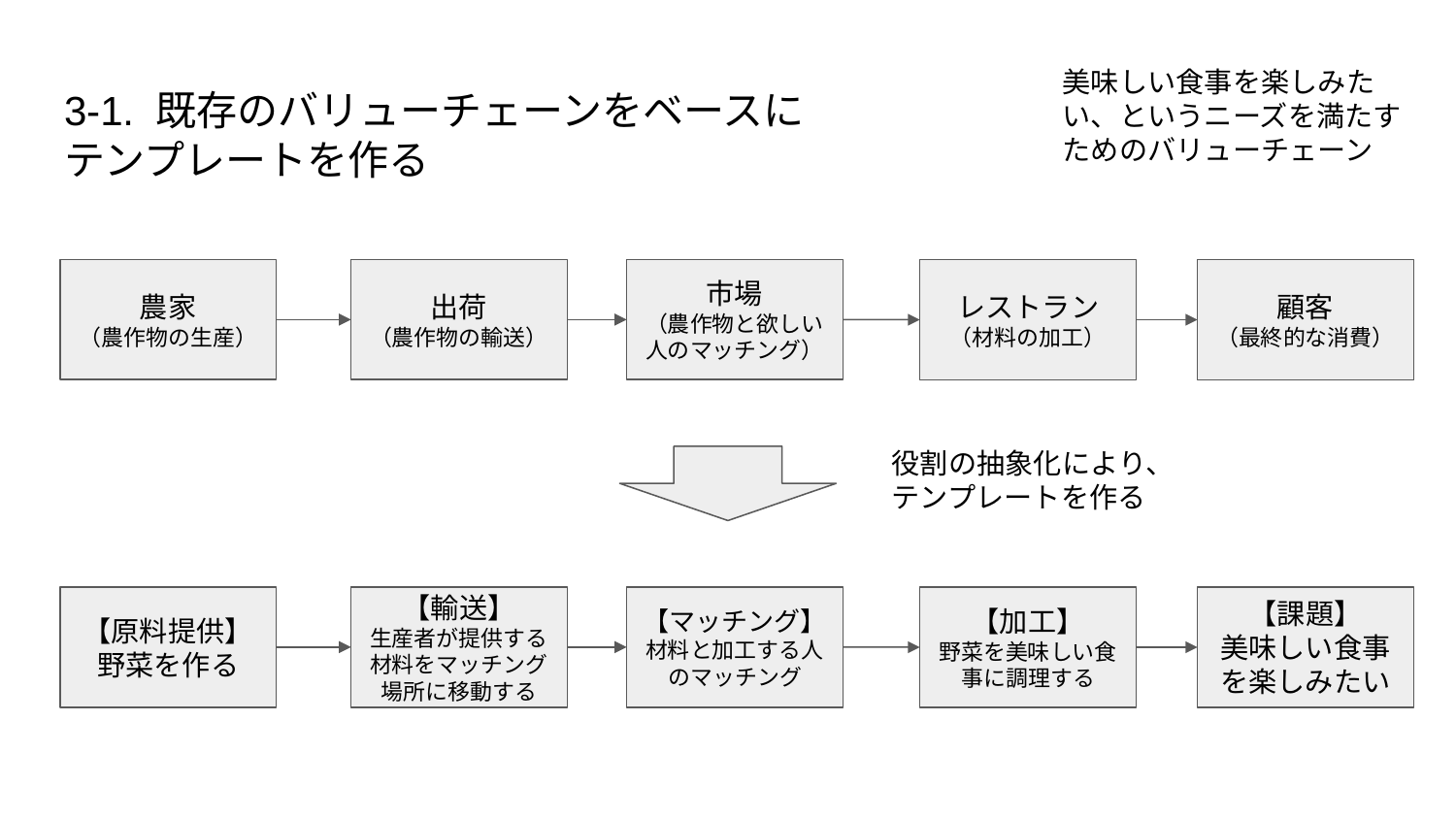

美味しい食事を楽しみたい、というニーズを満たすためのバリューチェーン
# 3-1. 既存のバリューチェーンをベースに
テンプレートを作る

農家
（農作物の生産）
出荷
（農作物の輸送）
市場
（農作物と欲しい人のマッチング）
レストラン
（材料の加工）
顧客
（最終的な消費）
役割の抽象化により、
テンプレートを作る

【原料提供】
野菜を作る
【輸送】
生産者が提供する材料をマッチング場所に移動する
【マッチング】
材料と加工する人のマッチング
【加工】
野菜を美味しい食事に調理する
【課題】
美味しい食事を楽しみたい